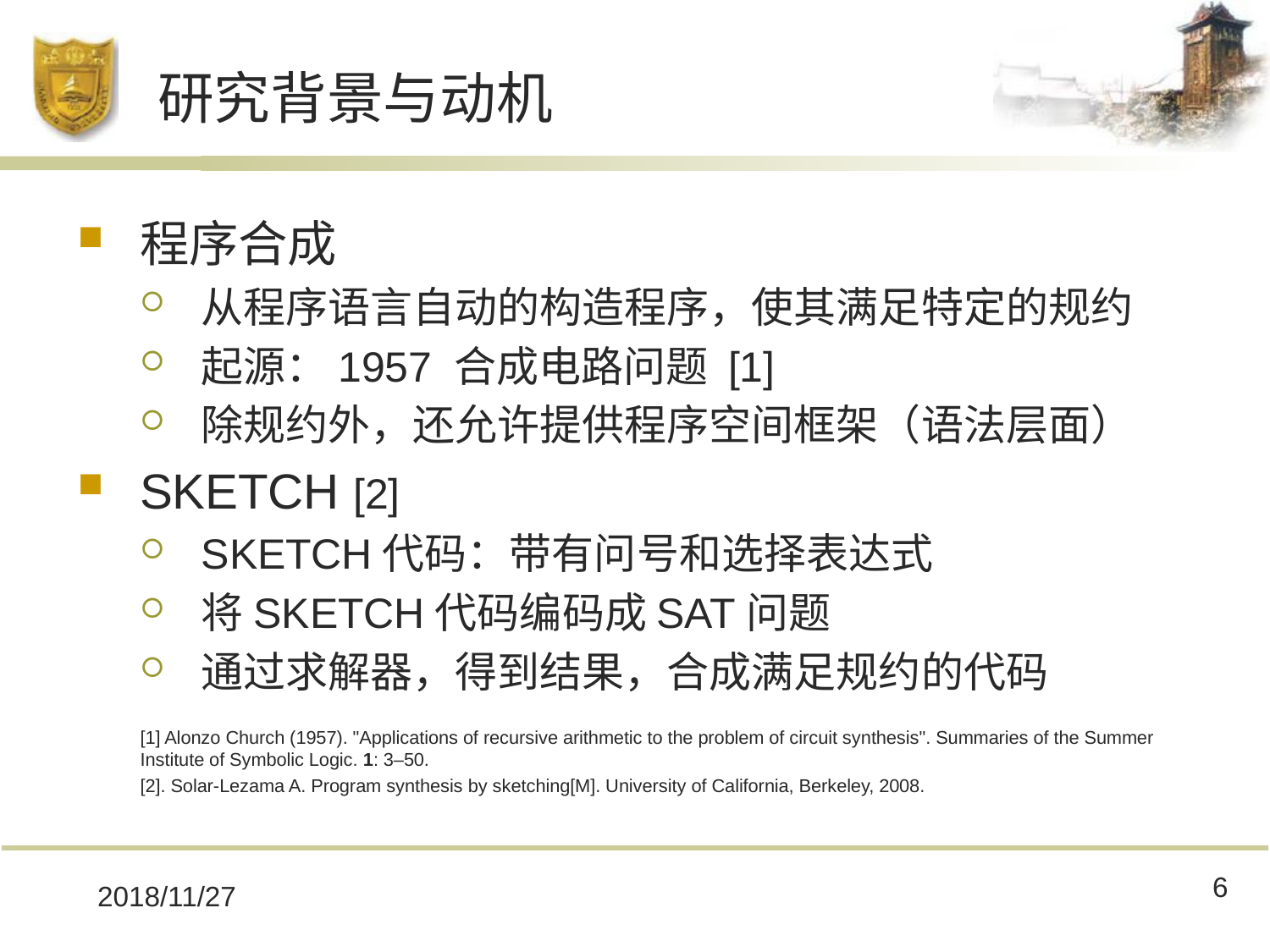

# 研究背景与动机
程序合成
从程序语言自动的构造程序，使其满足特定的规约
起源：1957 合成电路问题 [1]
除规约外，还允许提供程序空间框架（语法层面）
SKETCH [2]
SKETCH代码：带有问号和选择表达式
将SKETCH代码编码成SAT问题
通过求解器，得到结果，合成满足规约的代码

[1] Alonzo Church (1957). "Applications of recursive arithmetic to the problem of circuit synthesis". Summaries of the Summer Institute of Symbolic Logic. 1: 3–50.
[2]. Solar-Lezama A. Program synthesis by sketching[M]. University of California, Berkeley, 2008.

6
2018/11/27